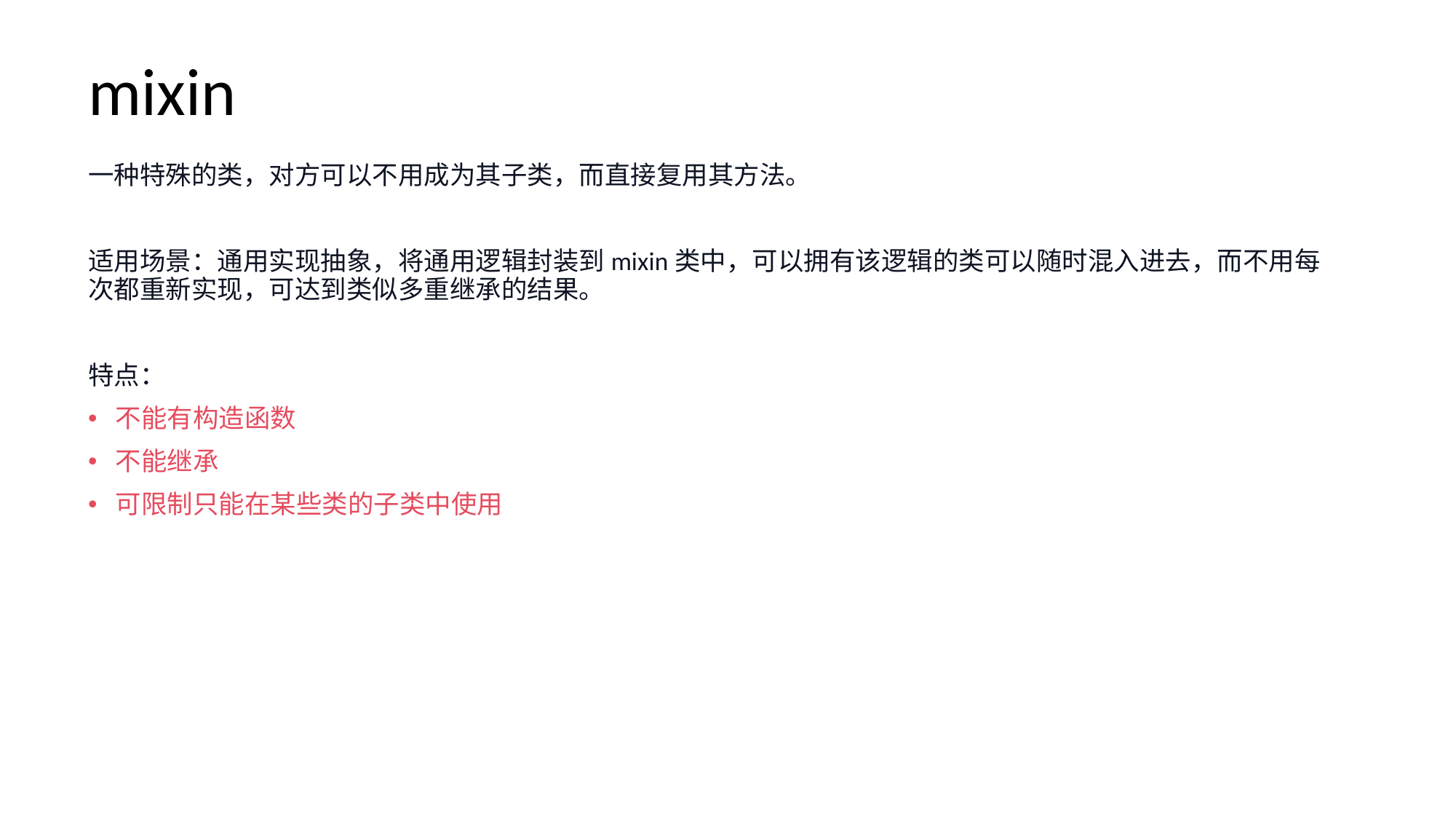

# mixin
一种特殊的类，对方可以不用成为其子类，而直接复用其方法。

适用场景：通用实现抽象，将通用逻辑封装到mixin类中，可以拥有该逻辑的类可以随时混入进去，而不用每次都重新实现，可达到类似多重继承的结果。

特点：
不能有构造函数
不能继承
可限制只能在某些类的子类中使用